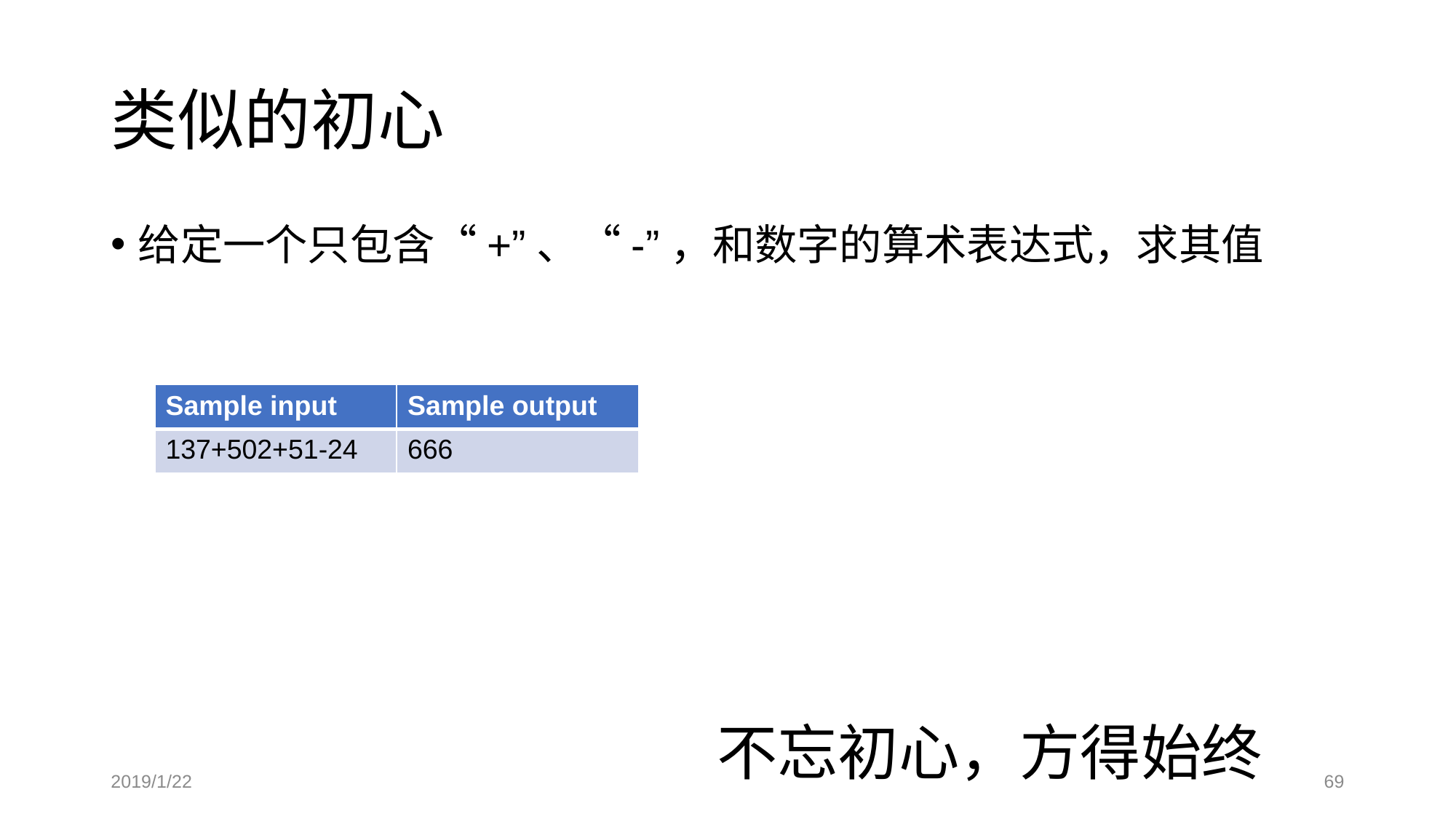

# 类似的初心
给定一个只包含“+”、“-”，和数字的算术表达式，求其值
| Sample input | Sample output |
| --- | --- |
| 137+502+51-24 | 666 |
不忘初心，方得始终
2019/1/22
69